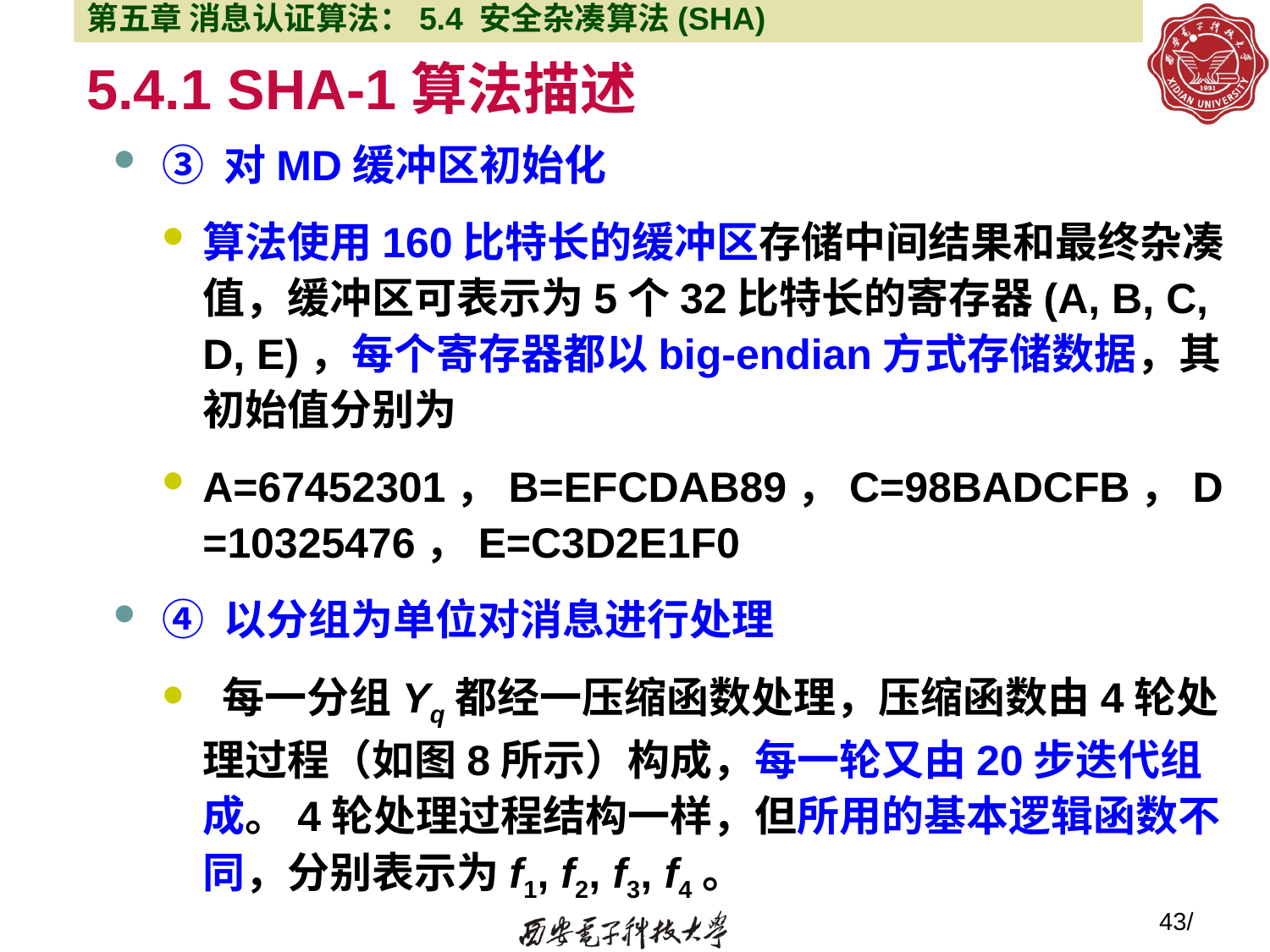

第五章 消息认证算法：5.4 安全杂凑算法(SHA)
# 5.4.1 SHA-1算法描述
③ 对MD缓冲区初始化
算法使用160比特长的缓冲区存储中间结果和最终杂凑值，缓冲区可表示为5个32比特长的寄存器(A, B, C, D, E)，每个寄存器都以big-endian方式存储数据，其初始值分别为
A=67452301，B=EFCDAB89，C=98BADCFB，D=10325476，E=C3D2E1F0
④ 以分组为单位对消息进行处理
 每一分组Yq都经一压缩函数处理，压缩函数由4轮处理过程（如图8所示）构成，每一轮又由20步迭代组成。4轮处理过程结构一样，但所用的基本逻辑函数不同，分别表示为f1, f2, f3, f4。
43/